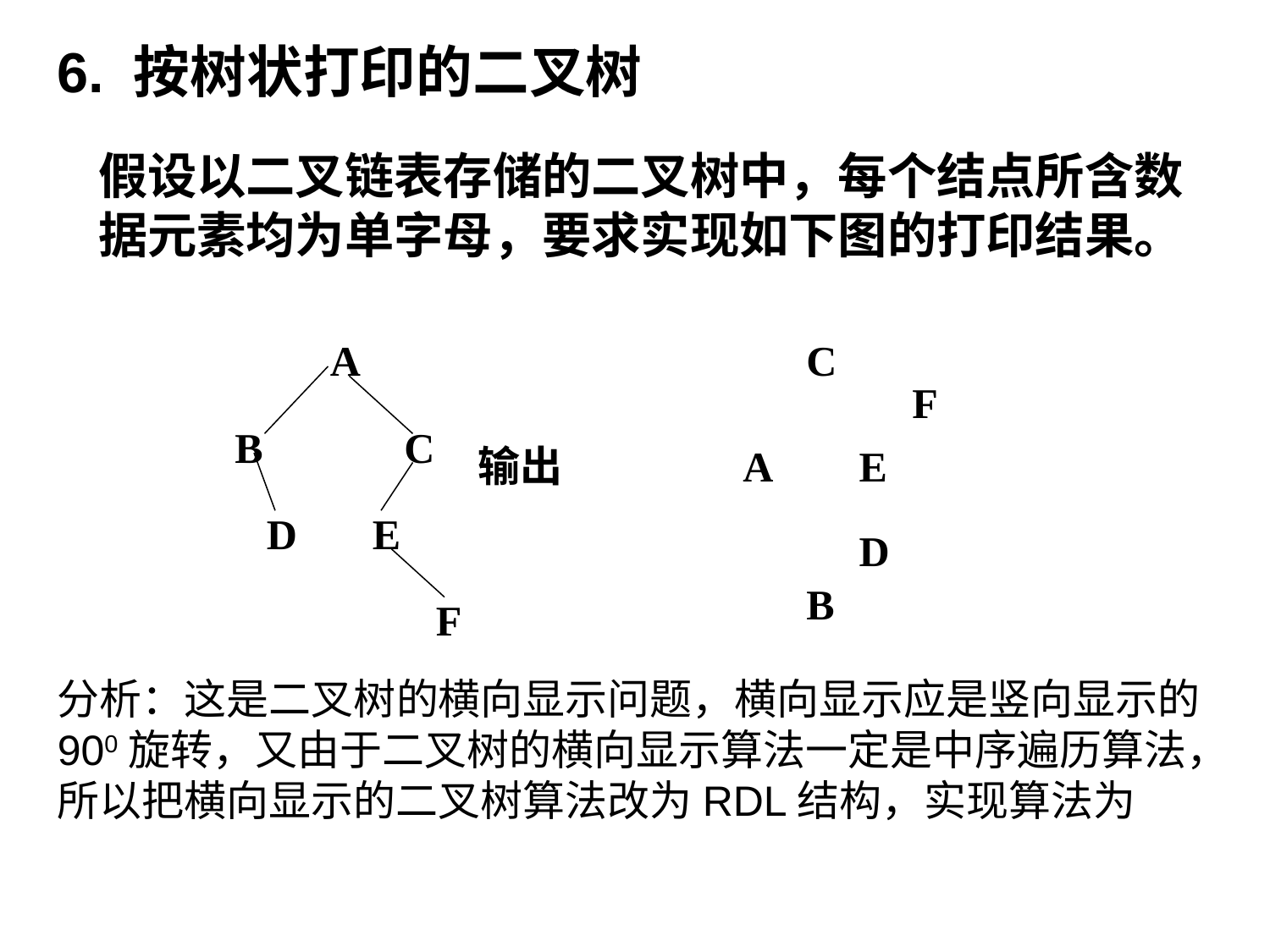

6. 按树状打印的二叉树
假设以二叉链表存储的二叉树中，每个结点所含数据元素均为单字母，要求实现如下图的打印结果。
A

B
C

D
E

F
C
F
A
E
D
B
输出
分析：这是二叉树的横向显示问题，横向显示应是竖向显示的900旋转，又由于二叉树的横向显示算法一定是中序遍历算法，所以把横向显示的二叉树算法改为RDL结构，实现算法为